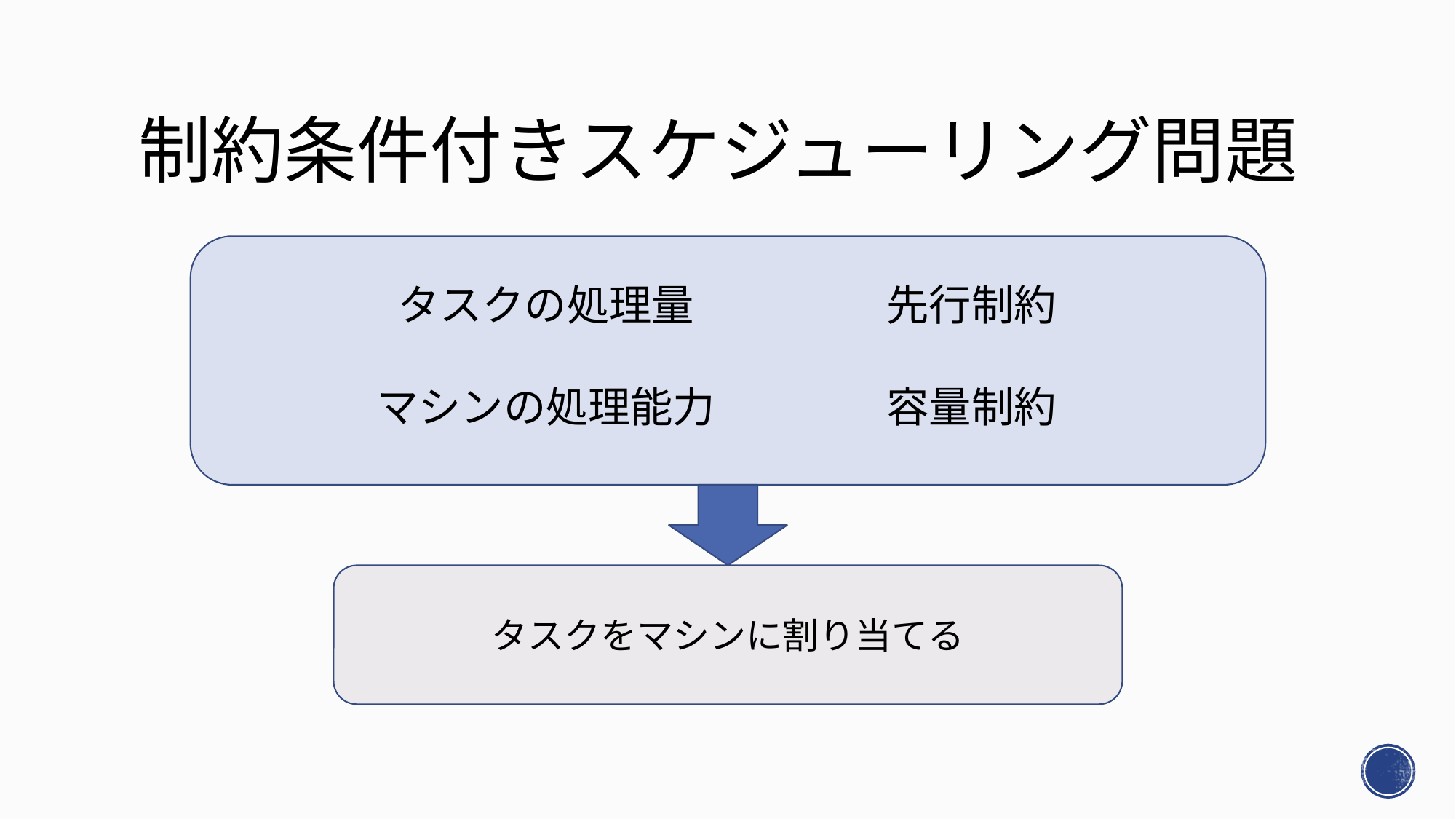

# 制約条件付きスケジューリング問題

タスクの処理量

マシンの処理能力

先行制約

容量制約

タスクをマシンに割り当てる